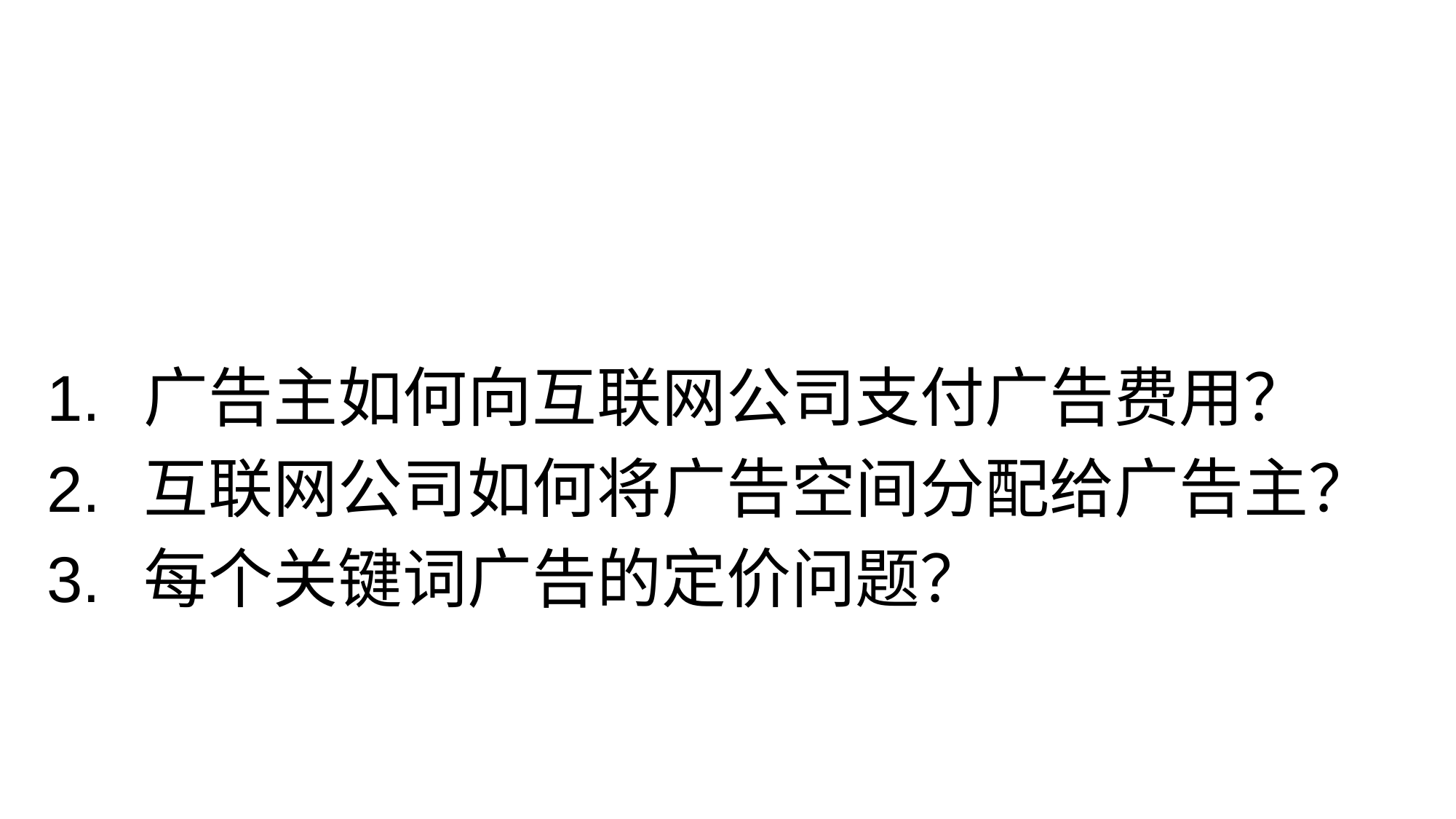

搜索引擎广告市场的基本问题
广告主如何向互联网公司支付广告费用？
互联网公司如何将广告空间分配给广告主？
每个关键词广告的定价问题？